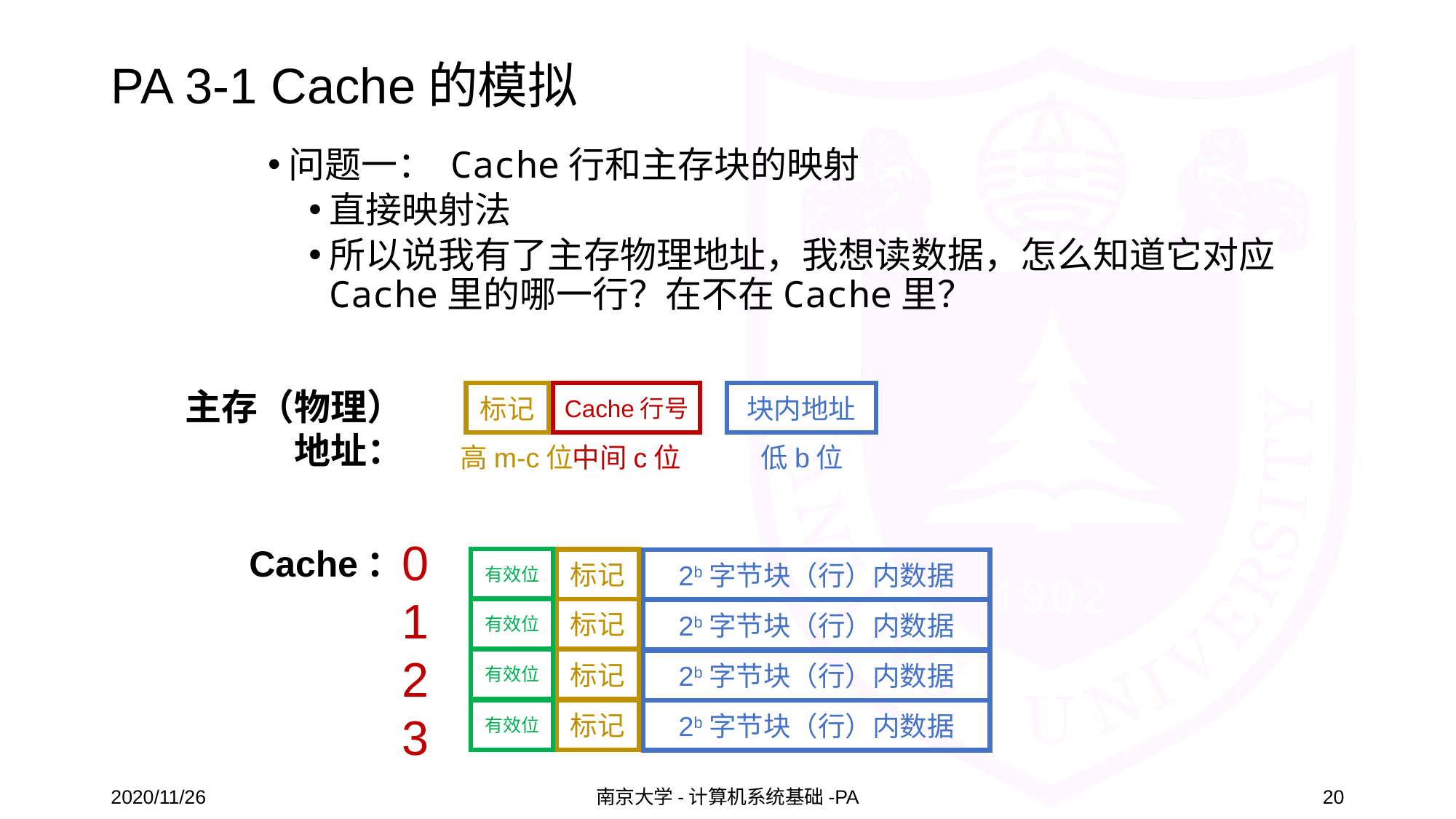

# PA 3-1 Cache的模拟
问题一： Cache行和主存块的映射
直接映射法
所以说我有了主存物理地址，我想读数据，怎么知道它对应Cache里的哪一行？在不在Cache里？
主存（物理）
地址：
标记
Cache行号
块内地址
中间c位
高m-c位
低b位
0
1
2
3
Cache：
有效位
标记
2b字节块（行）内数据
有效位
标记
2b字节块（行）内数据
有效位
标记
2b字节块（行）内数据
有效位
标记
2b字节块（行）内数据
2020/11/26
南京大学-计算机系统基础-PA
20